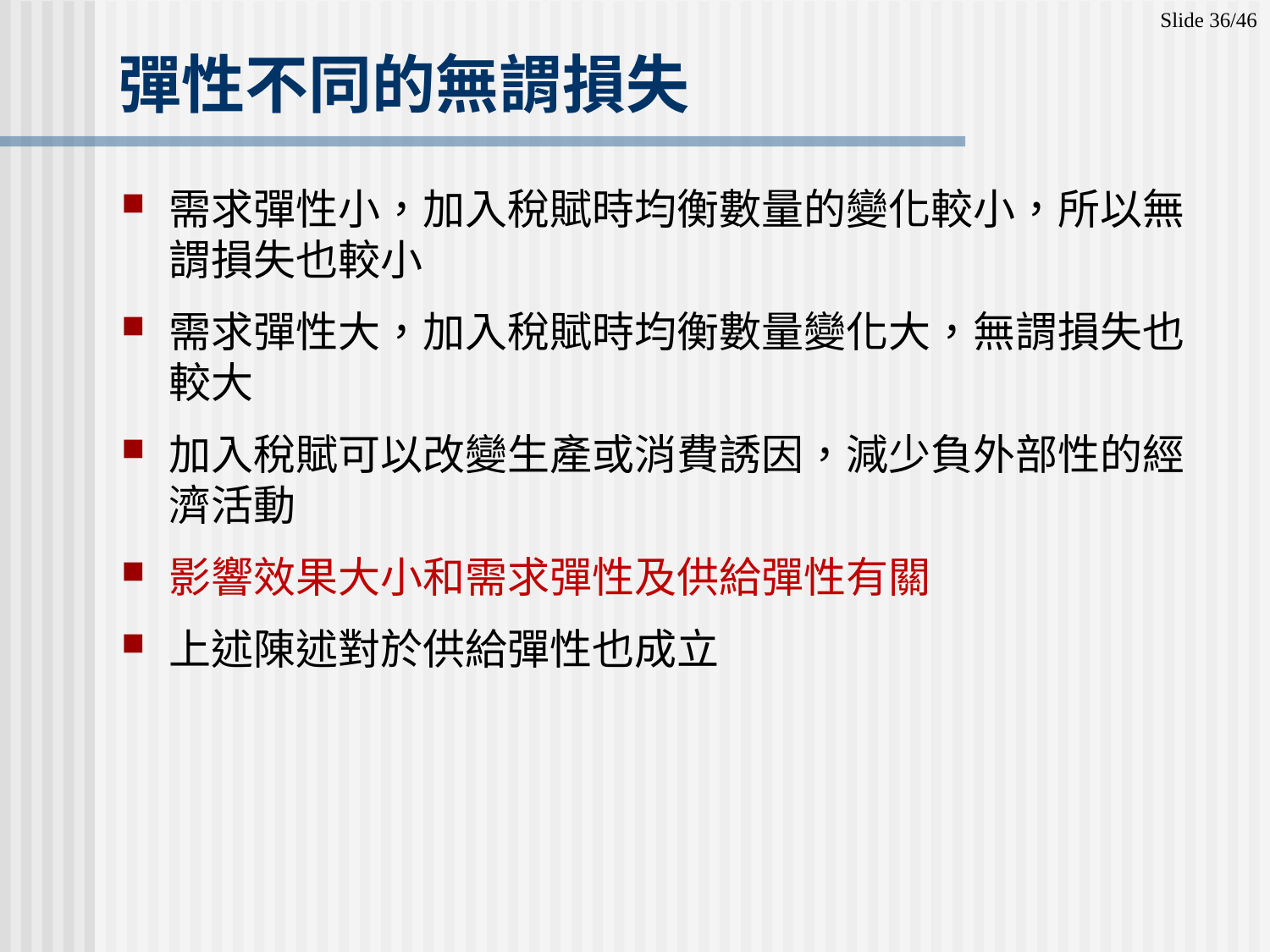

Slide 36/46
# 彈性不同的無謂損失
需求彈性小，加入稅賦時均衡數量的變化較小，所以無謂損失也較小
需求彈性大，加入稅賦時均衡數量變化大，無謂損失也較大
加入稅賦可以改變生產或消費誘因，減少負外部性的經濟活動
影響效果大小和需求彈性及供給彈性有關
上述陳述對於供給彈性也成立